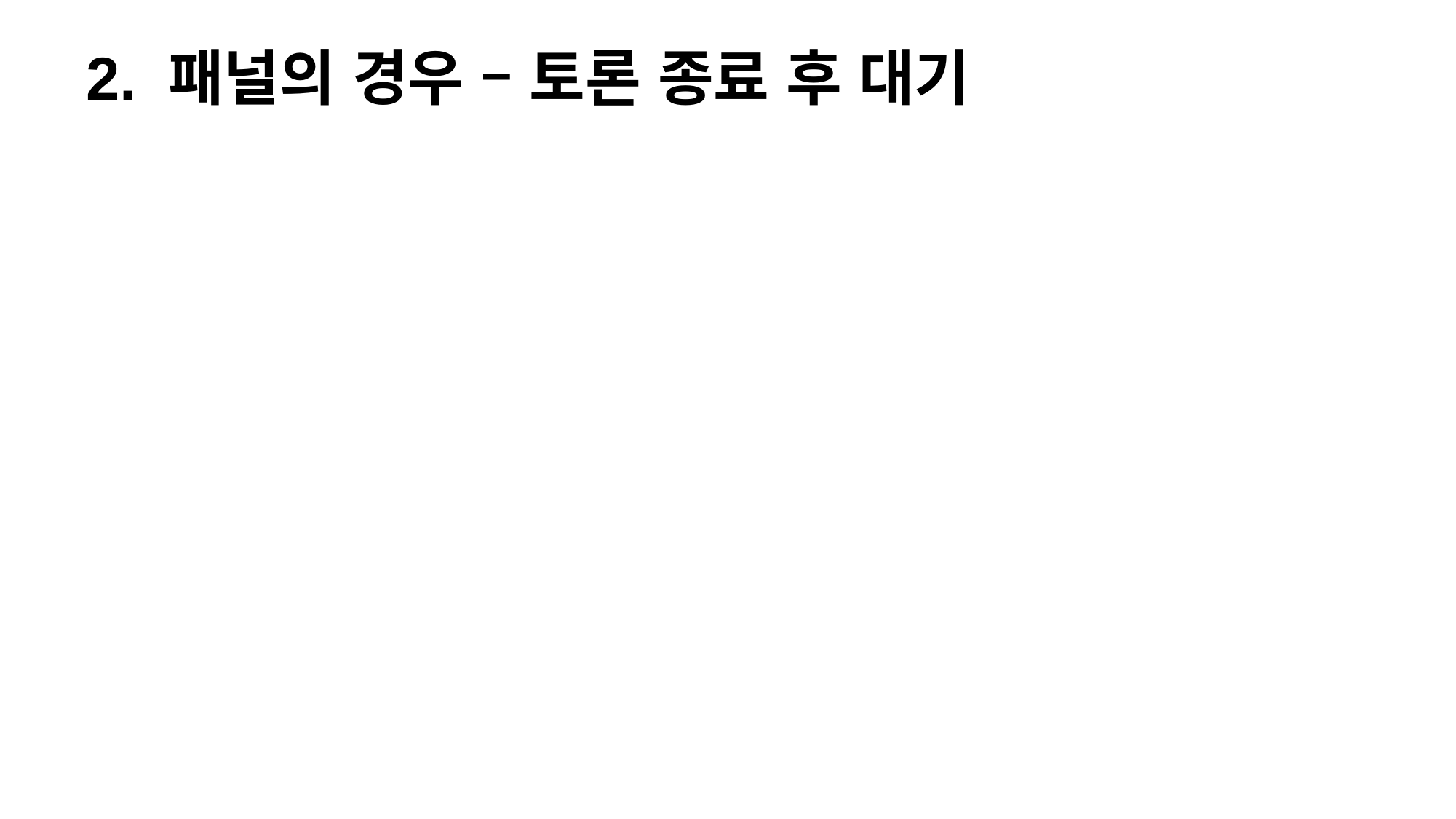

2. 패널의 경우 – 토론 종료 후 대기